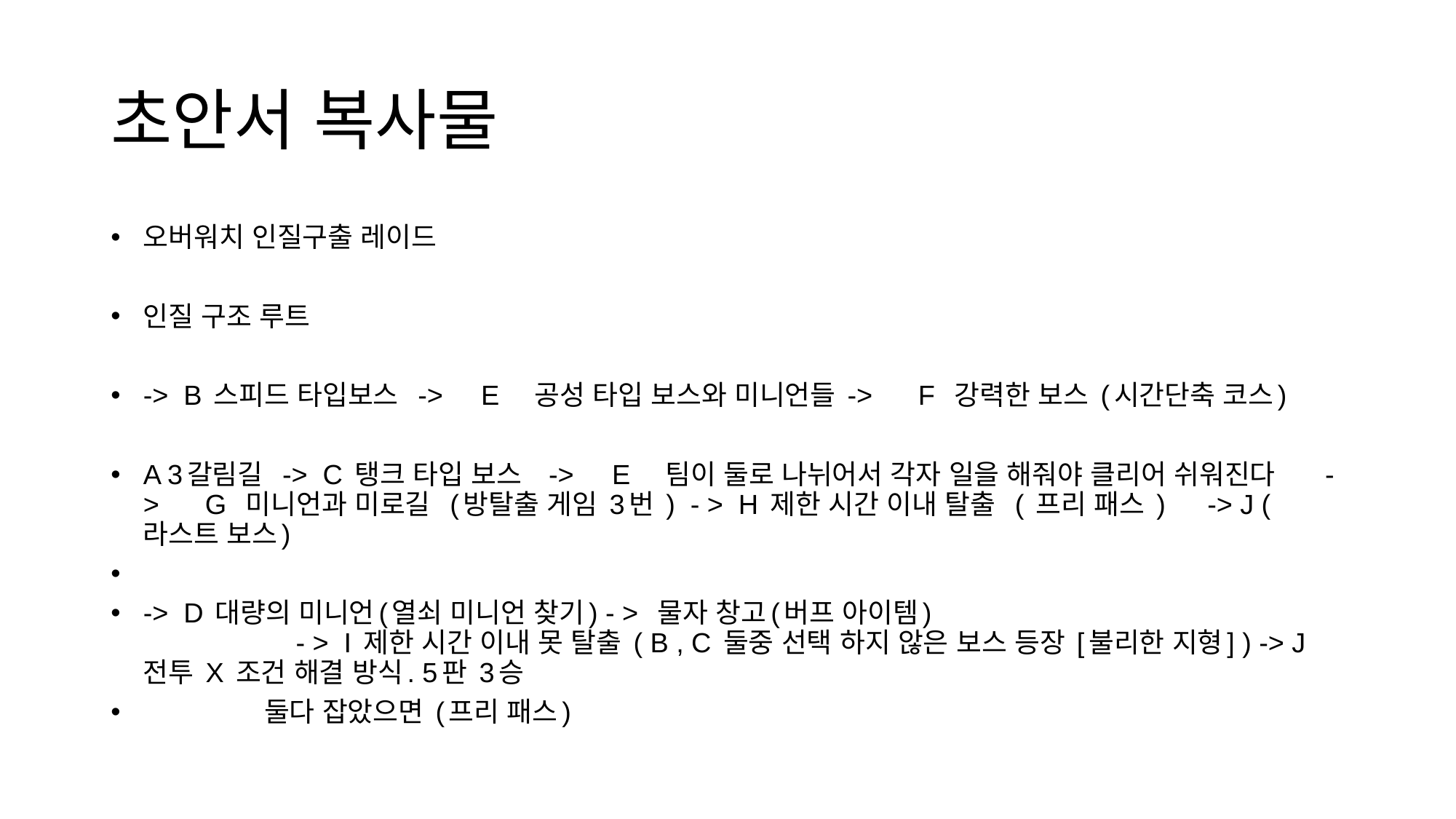

# 초안서 복사물
오버워치 인질구출 레이드

인질 구조 루트

->  B 스피드 타입보스  ->     E    공성 타입 보스와 미니언들 ->      F  강력한 보스 (시간단축 코스)

A 3갈림길  ->  C 탱크 타입 보스   ->     E    팀이 둘로 나뉘어서 각자 일을 해줘야 클리어 쉬워진다      ->      G  미니언과 미로길  (방탈출 게임 3번 )  - >  H 제한 시간 이내 탈출  ( 프리 패스 ) 				-> J (라스트 보스)

->  D 대량의 미니언(열쇠 미니언 찾기) - >  물자 창고(버프 아이템)                                                                           - >  I 제한 시간 이내 못 탈출 ( B , C 둘중 선택 하지 않은 보스 등장 [불리한 지형] ) -> J  전투 X 조건 해결 방식. 5판 3승
																						      둘다 잡았으면 (프리 패스)